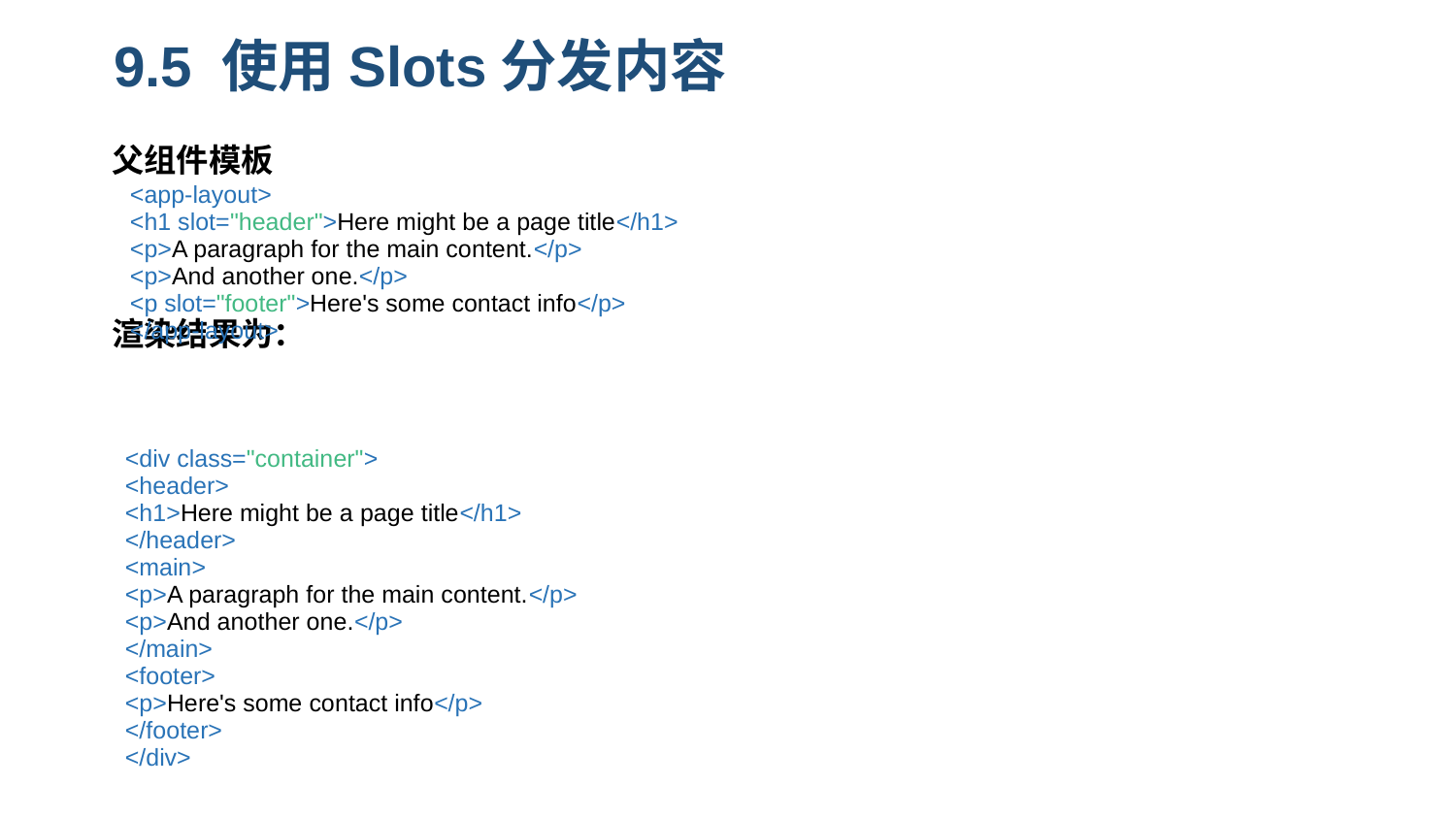

# 9.5 使用Slots分发内容
父组件模板

渲染结果为：

| <app-layout> <h1 slot="header">Here might be a page title</h1> <p>A paragraph for the main content.</p> <p>And another one.</p> <p slot="footer">Here's some contact info</p> </app-layout> |
| --- |
| <div class="container"> <header> <h1>Here might be a page title</h1> </header> <main> <p>A paragraph for the main content.</p> <p>And another one.</p> </main> <footer> <p>Here's some contact info</p> </footer> </div> |
| --- |

96